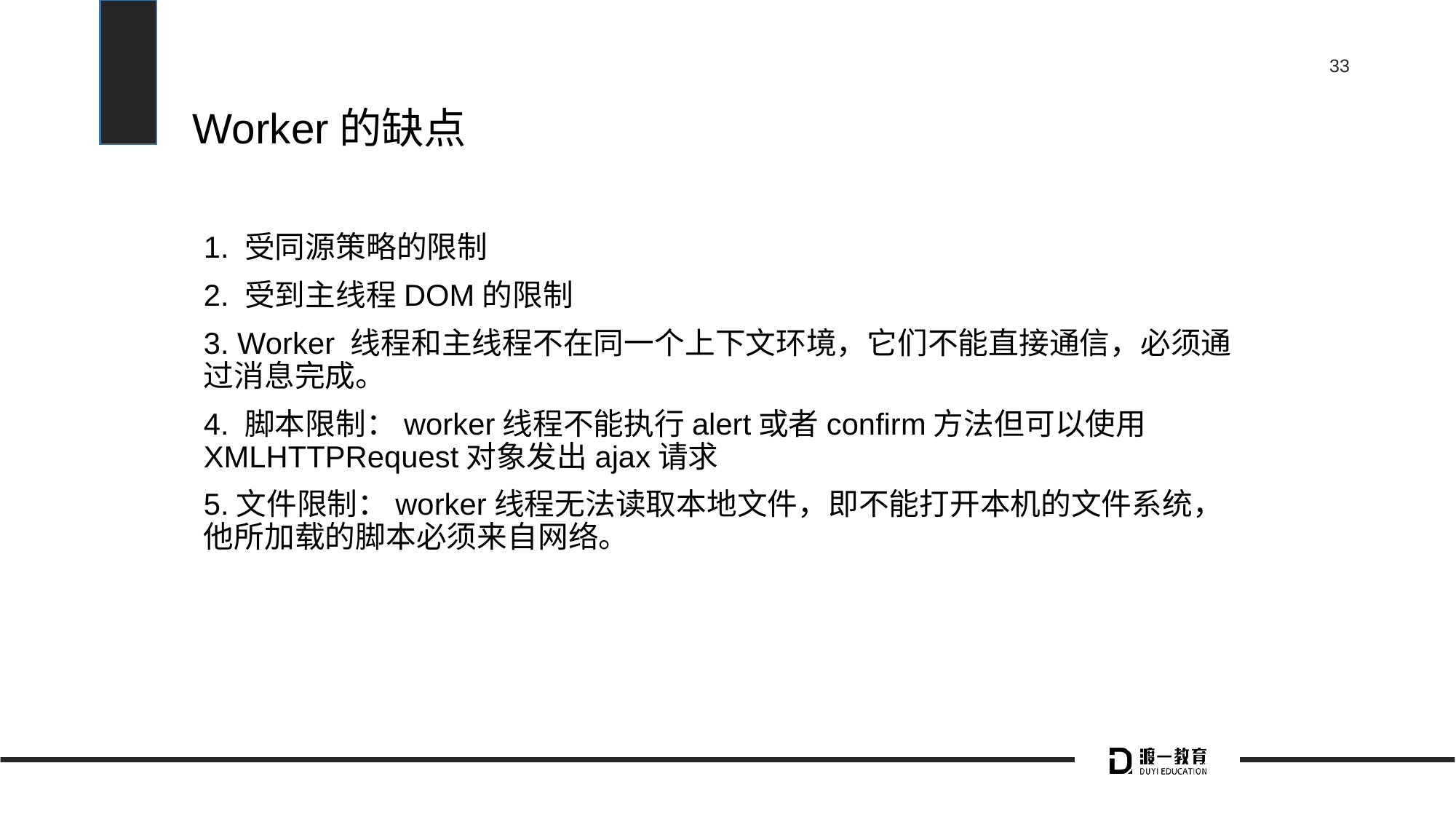

# Worker的缺点
1. 受同源策略的限制
2. 受到主线程DOM的限制
3. Worker 线程和主线程不在同一个上下文环境，它们不能直接通信，必须通过消息完成。
4. 脚本限制：worker线程不能执行alert或者confirm方法但可以使用XMLHTTPRequest对象发出ajax请求
5.文件限制：worker线程无法读取本地文件，即不能打开本机的文件系统，他所加载的脚本必须来自网络。